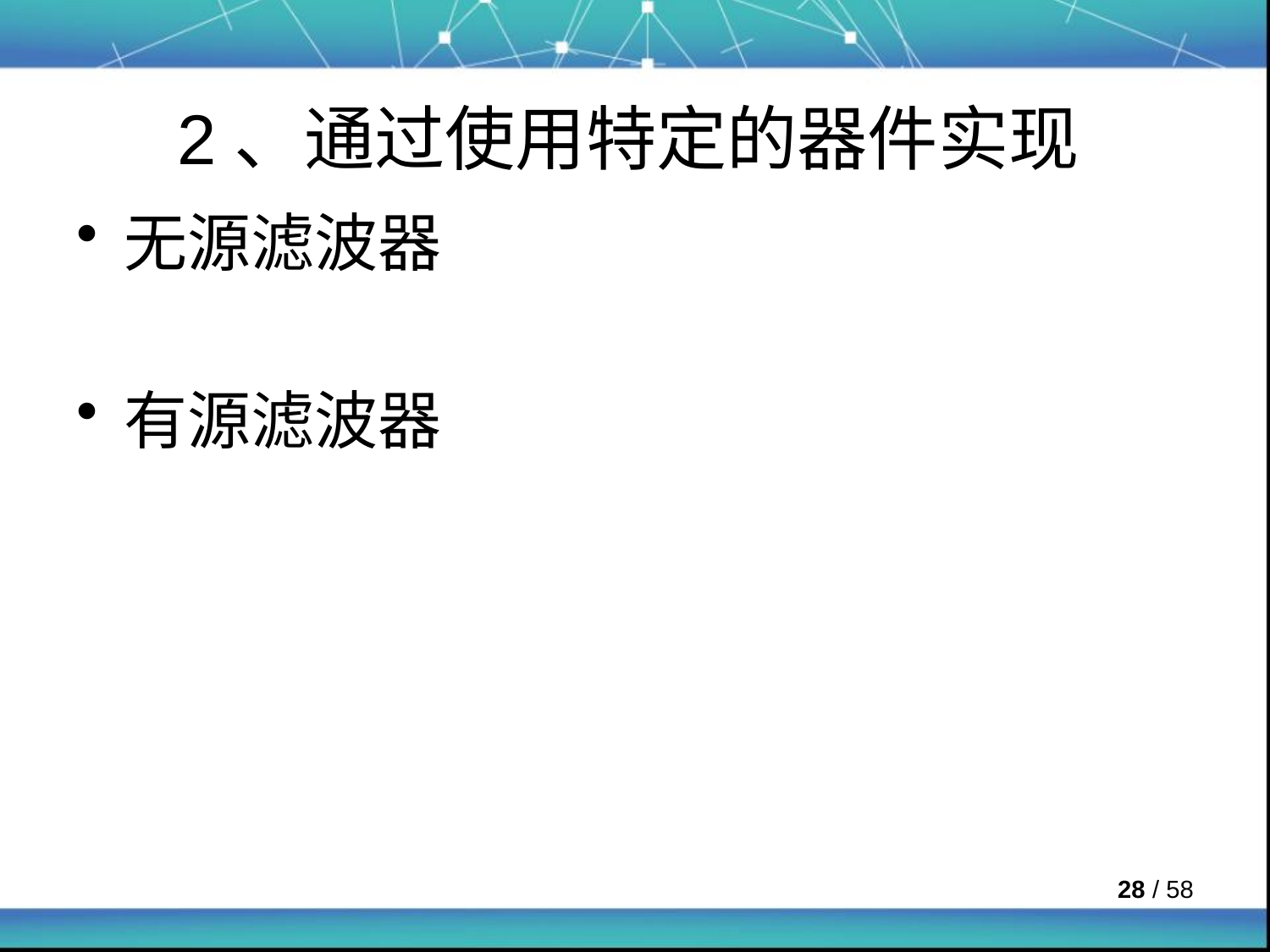

# 2、通过使用特定的器件实现
无源滤波器

有源滤波器
28 / 58